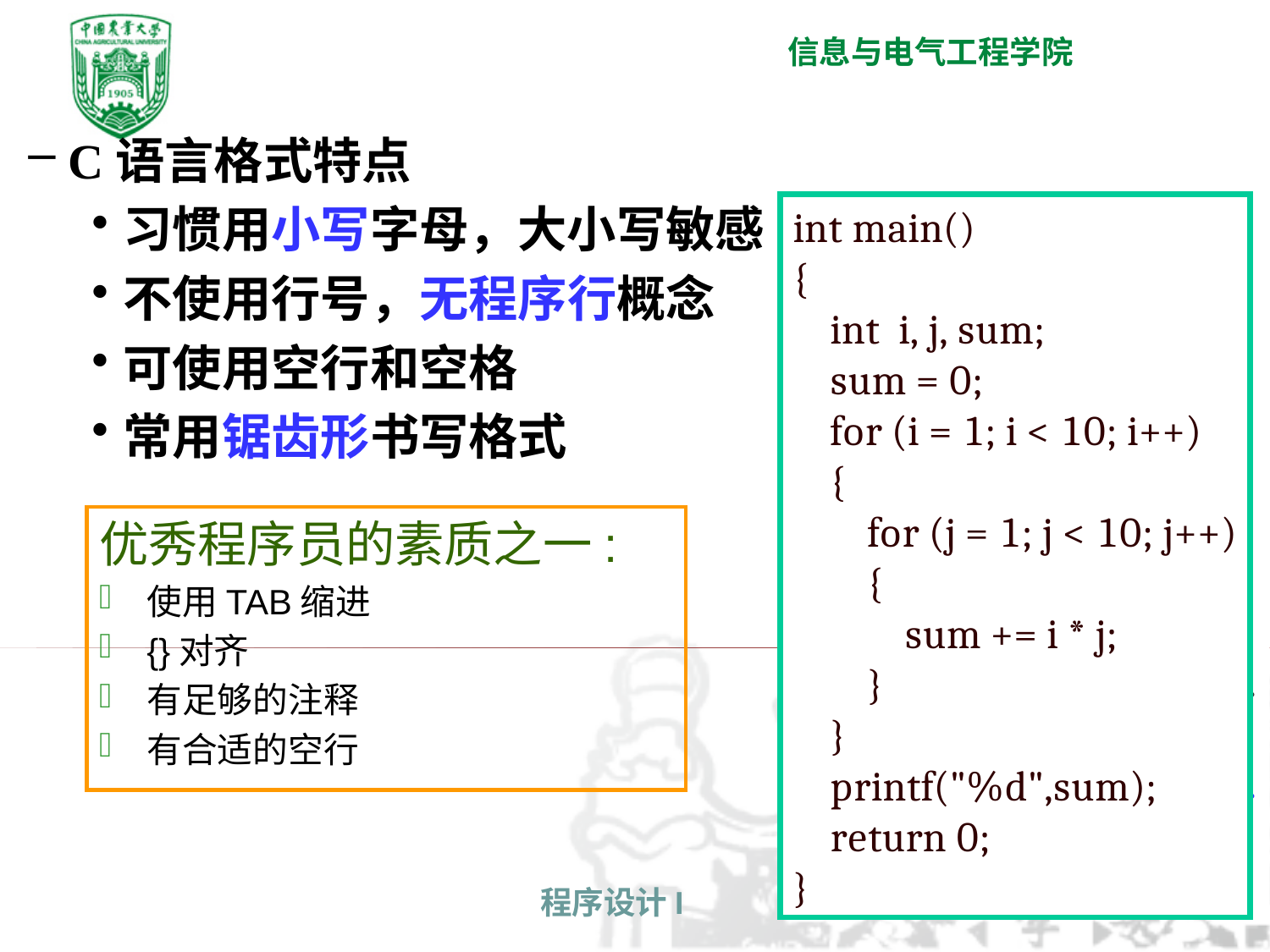

C语言格式特点
习惯用小写字母，大小写敏感
不使用行号，无程序行概念
可使用空行和空格
常用锯齿形书写格式
int main()
{
    int  i, j, sum;
    sum = 0;
    for (i = 1; i < 10; i++)
    {
        for (j = 1; j < 10; j++)
        {
            sum += i * j;
        }
    }
    printf("%d",sum);
    return 0;
}
main( )
{     ……………….
       ………………
             …………..
             …………..
                   ………
                   ……….
             ……………
             …………….
        ……………….
        ………………..
}

优秀程序员的素质之一:
使用TAB缩进
{}对齐
有足够的注释
有合适的空行